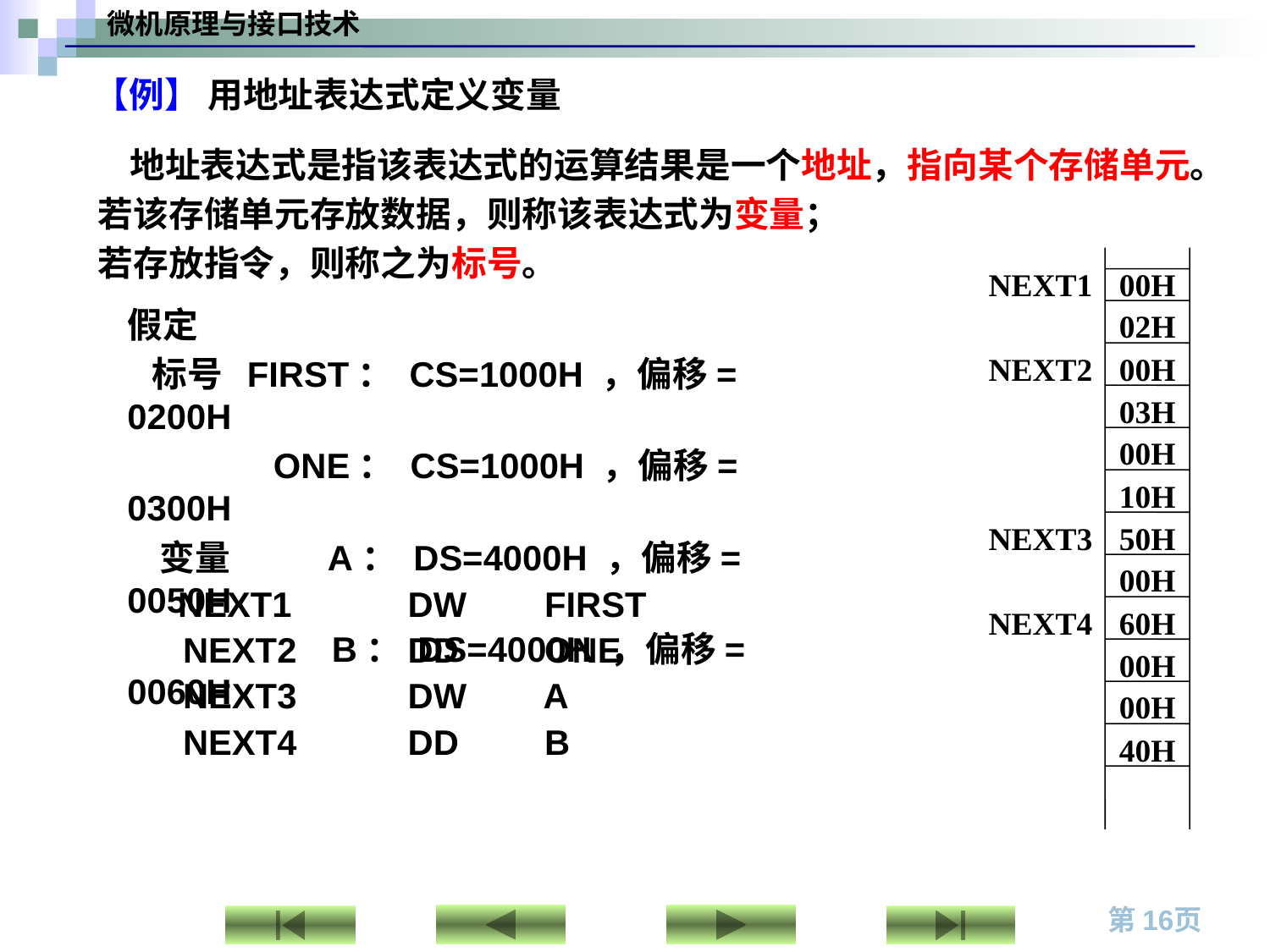

【例】 用地址表达式定义变量
         地址表达式是指该表达式的运算结果是一个地址，指向某个存储单元。
    若该存储单元存放数据，则称该表达式为变量；
    若存放指令，则称之为标号。

NEXT1
00H
02H

假定
  标号  FIRST： CS=1000H ，偏移= 0200H
               ONE： CS=1000H ，偏移= 0300H
   变量           A： DS=4000H ，偏移= 0050H
                     B： DS=4000H ，偏移= 0060H

NEXT2

00H
03H
00H
10H

NEXT3

50H
00H

   NEXT1	DW	 FIRST
   NEXT2	DD	 ONE
   NEXT3	DW	 A
   NEXT4	DD	 B
NEXT4
60H
00H
00H
40H